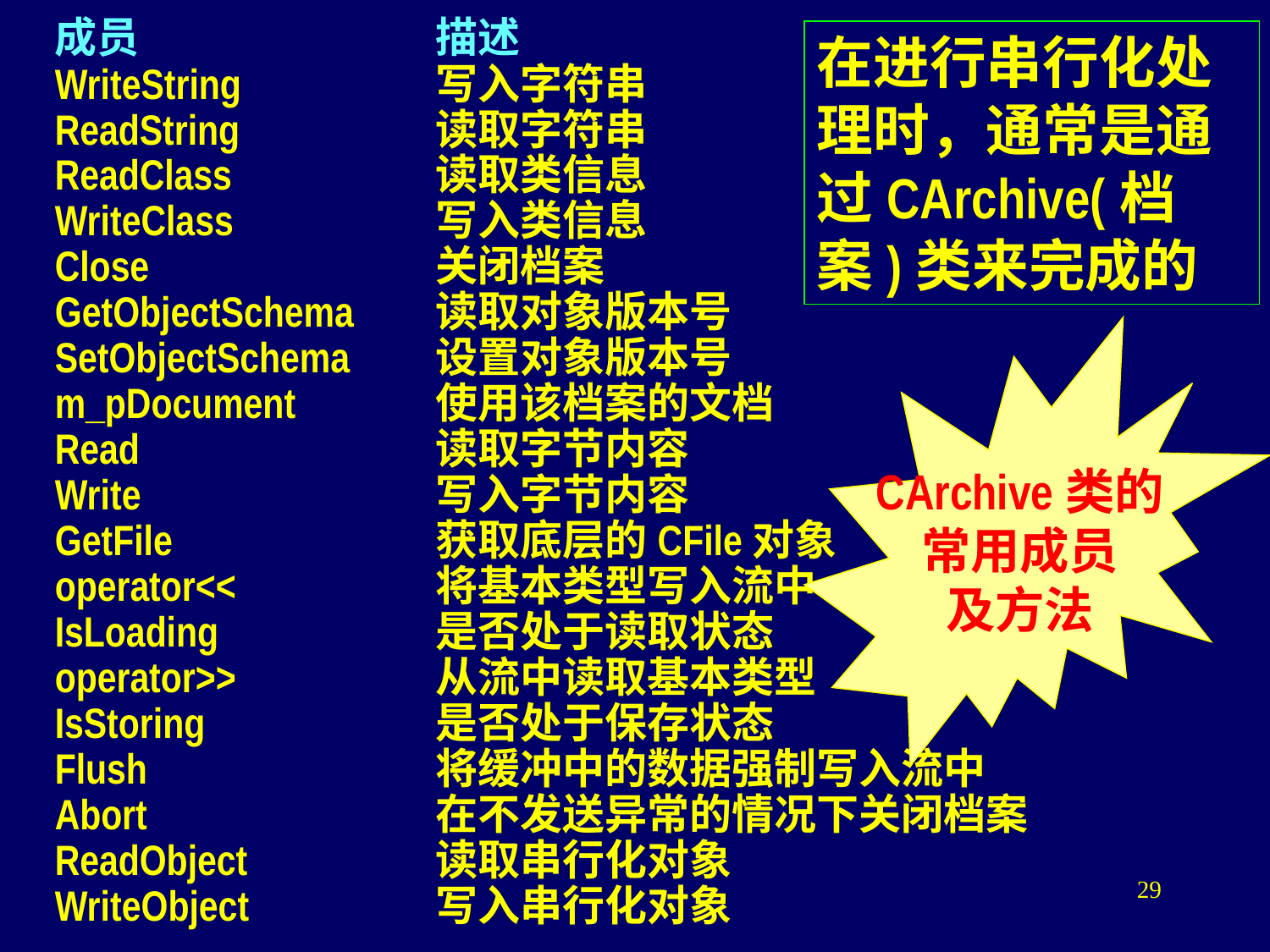

成员			描述
WriteString		写入字符串
ReadString		读取字符串
ReadClass		读取类信息
WriteClass		写入类信息
Close			关闭档案
GetObjectSchema	读取对象版本号
SetObjectSchema	设置对象版本号
m_pDocument		使用该档案的文档
Read			读取字节内容
Write			写入字节内容
GetFile			获取底层的CFile对象
operator<<		将基本类型写入流中
IsLoading		是否处于读取状态
operator>>		从流中读取基本类型
IsStoring		是否处于保存状态
Flush			将缓冲中的数据强制写入流中
Abort			在不发送异常的情况下关闭档案
ReadObject		读取串行化对象
WriteObject		写入串行化对象
在进行串行化处理时，通常是通过CArchive(档案)类来完成的
CArchive类的
常用成员
及方法
29